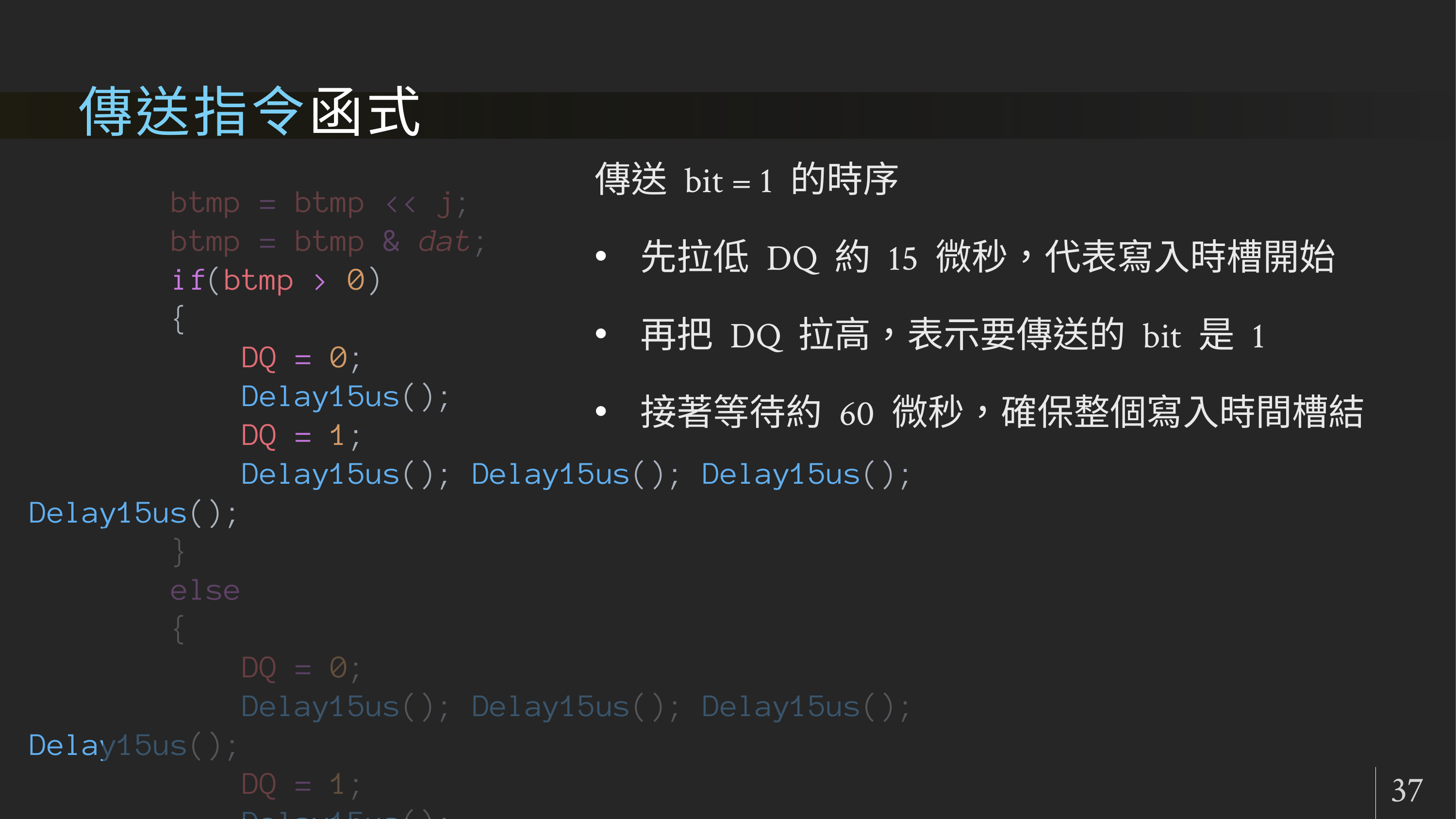

# 傳送指令函式
傳送 bit = 1 的時序
先拉低 DQ 約 15 微秒，代表寫入時槽開始
再把 DQ 拉高，表示要傳送的 bit 是 1
接著等待約 60 微秒，確保整個寫入時間槽結

        btmp = btmp << j;
        btmp = btmp & dat;
        if(btmp > 0)
        {
            DQ = 0;
            Delay15us();
            DQ = 1;
            Delay15us(); Delay15us(); Delay15us(); Delay15us();
        }
        else
        {
            DQ = 0;
            Delay15us(); Delay15us(); Delay15us(); Delay15us();
            DQ = 1;
            Delay15us();
        }

37